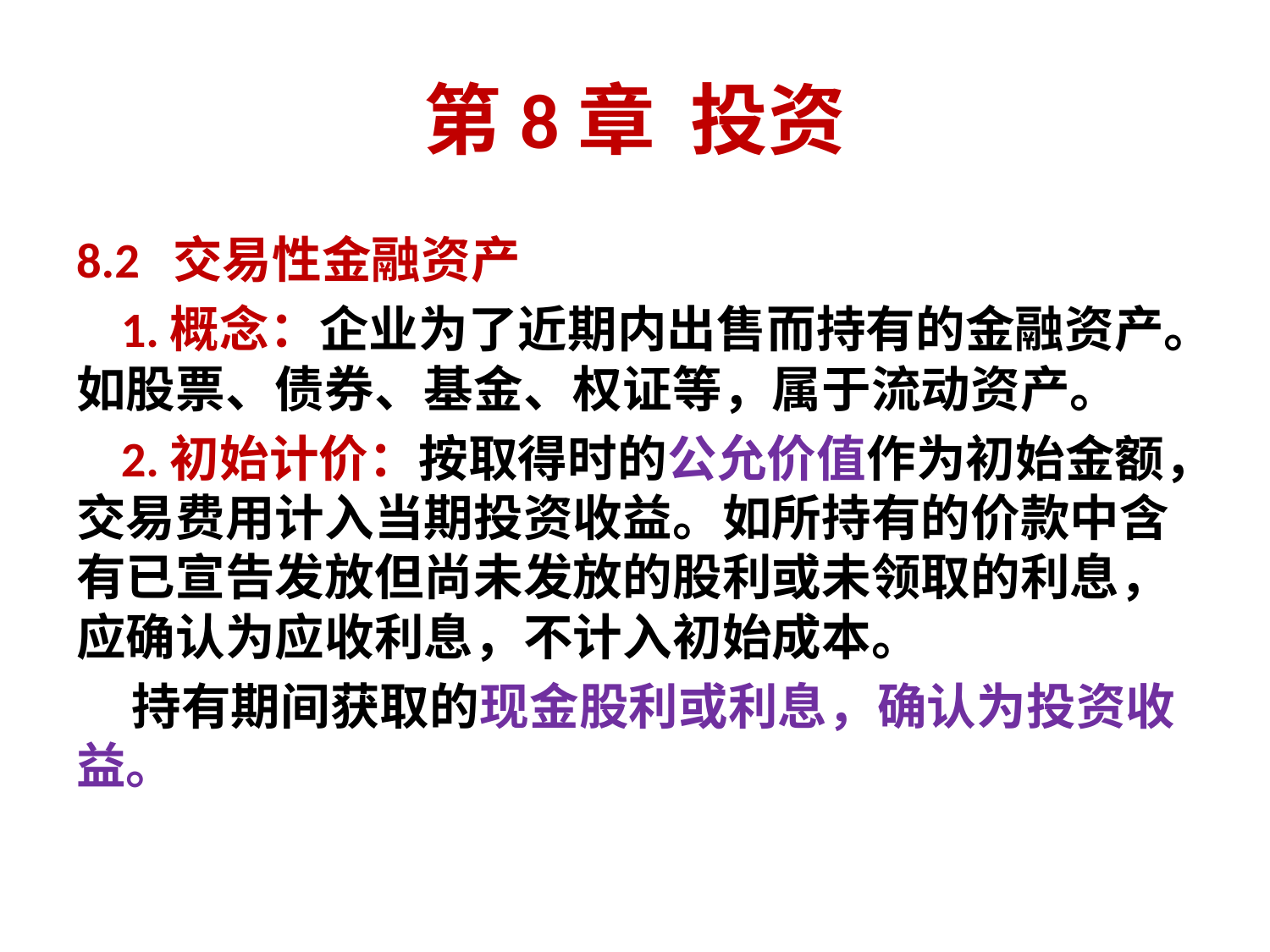

# 第8章  投资
8.2  交易性金融资产
    1.概念：企业为了近期内出售而持有的金融资产。如股票、债券、基金、权证等，属于流动资产。
    2.初始计价：按取得时的公允价值作为初始金额，交易费用计入当期投资收益。如所持有的价款中含有已宣告发放但尚未发放的股利或未领取的利息，应确认为应收利息，不计入初始成本。
    持有期间获取的现金股利或利息，确认为投资收益。